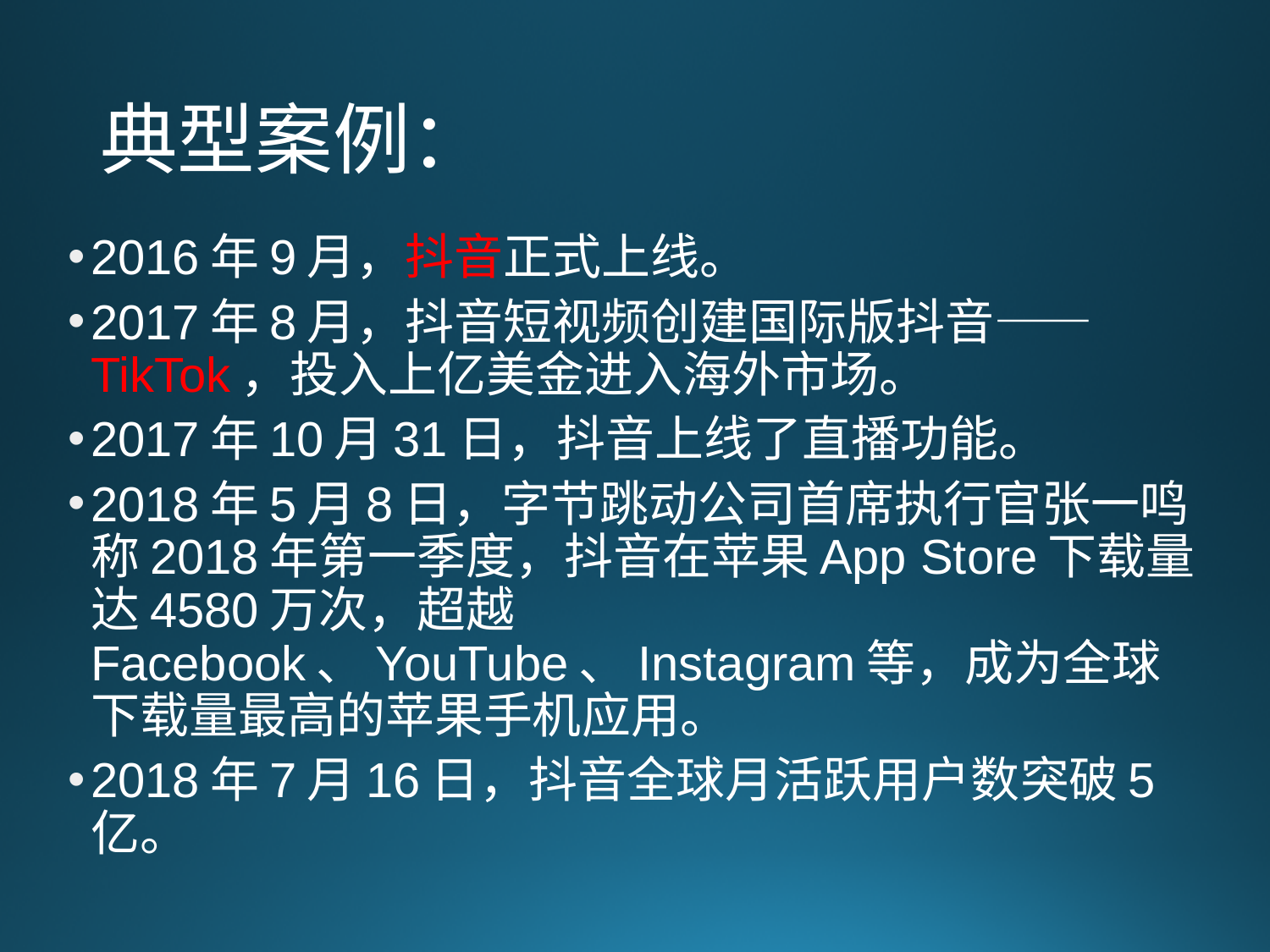

# 典型案例：
2016年9月，抖音正式上线。
2017年8月，抖音短视频创建国际版抖音——TikTok，投入上亿美金进入海外市场。
2017年10月31日，抖音上线了直播功能。
2018年5月8日，字节跳动公司首席执行官张一鸣称2018年第一季度，抖音在苹果App Store下载量达4580万次，超越Facebook、YouTube、Instagram等，成为全球下载量最高的苹果手机应用。
2018年7月16日，抖音全球月活跃用户数突破5亿。